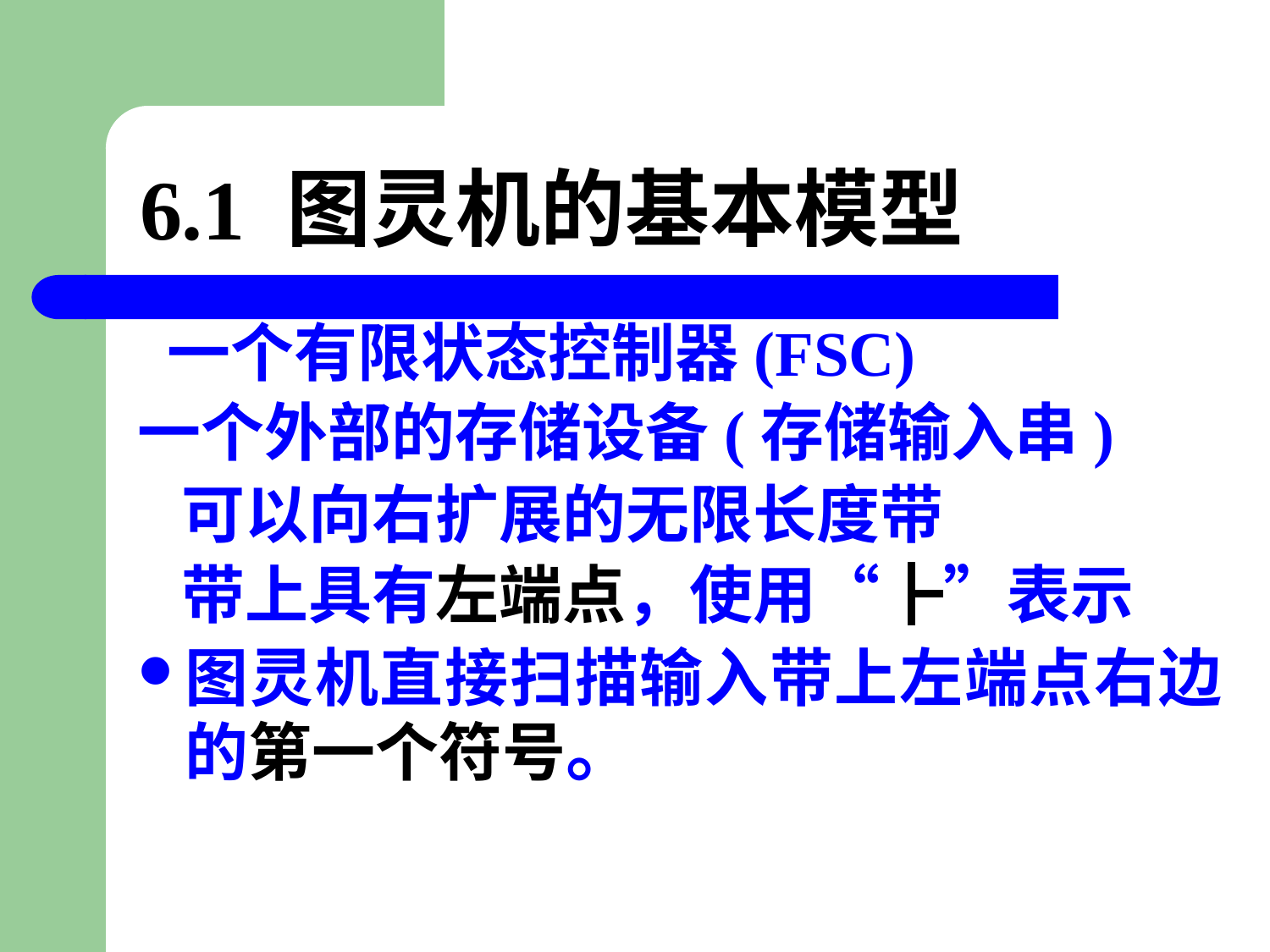

# 6.1 图灵机的基本模型
 一个有限状态控制器(FSC)
一个外部的存储设备(存储输入串)
  可以向右扩展的无限长度带
  带上具有左端点，使用“┣”表示
图灵机直接扫描输入带上左端点右边的第一个符号。